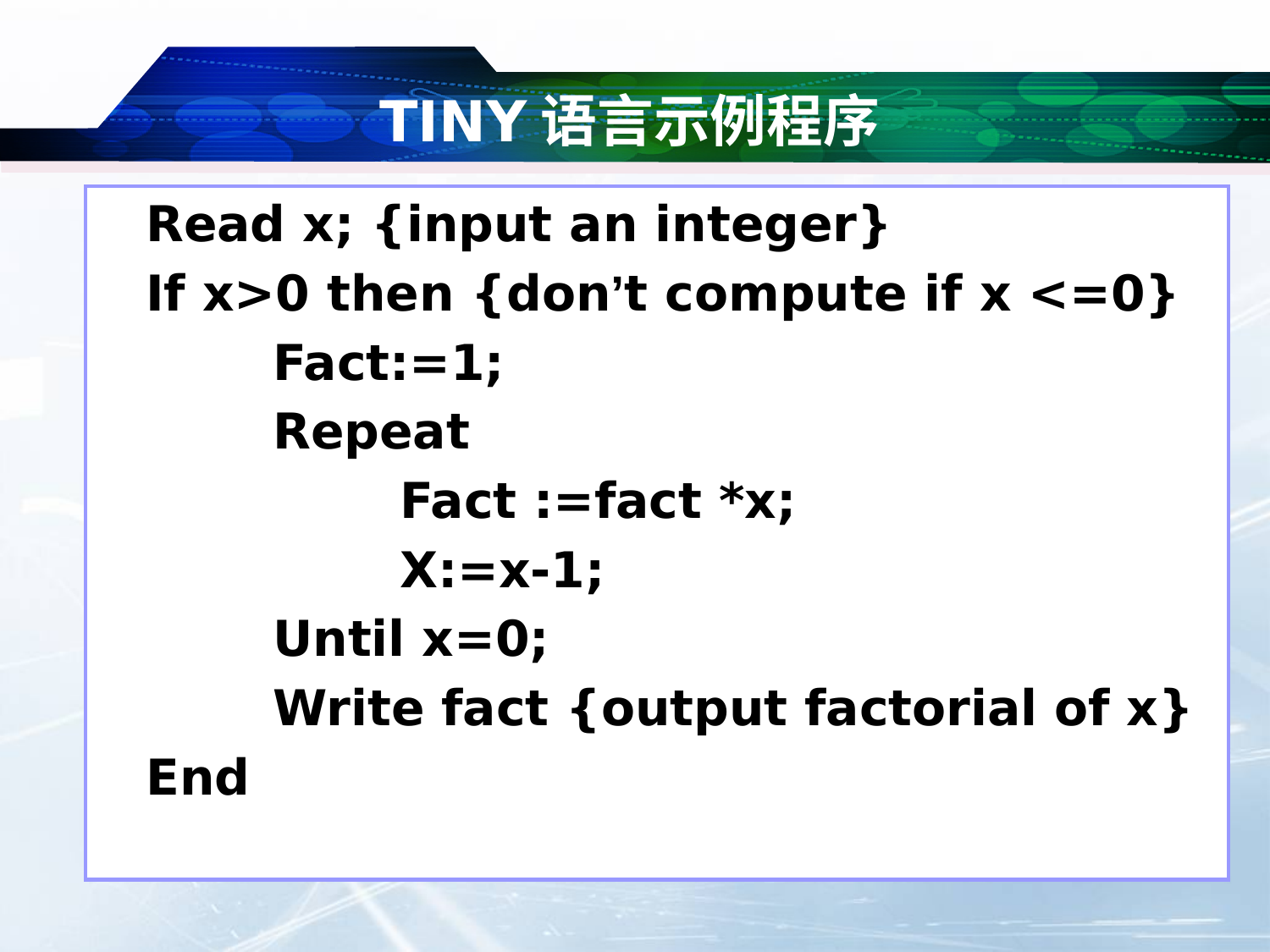

# TINY语言示例程序
	Read x; {input an integer}
	If x>0 then {don’t compute if x <=0}
		Fact:=1;
		Repeat
			Fact :=fact *x;
			X:=x-1;
		Until x=0;
		Write fact {output factorial of x}
	End